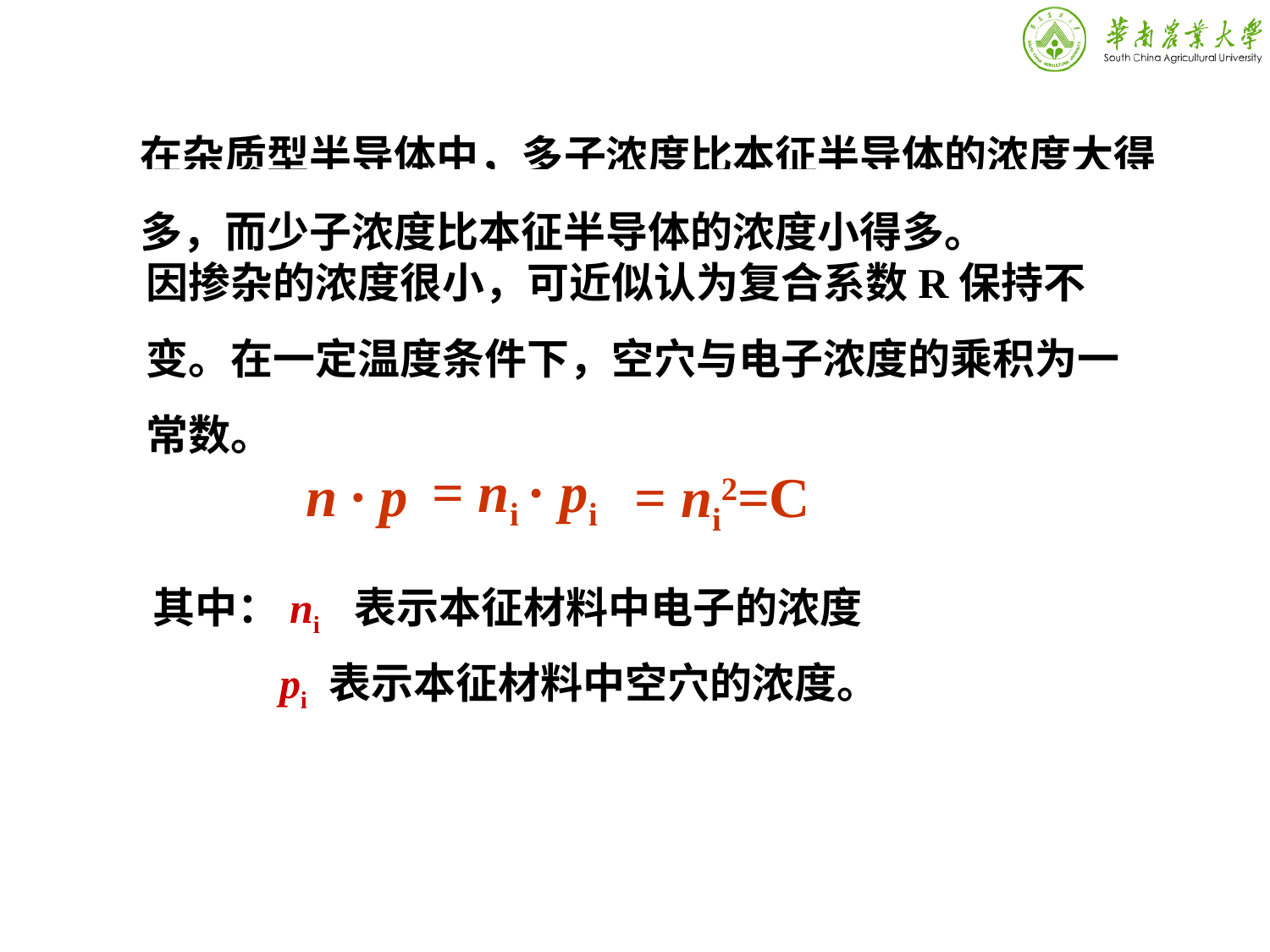

在杂质型半导体中，多子浓度比本征半导体的浓度大得多，而少子浓度比本征半导体的浓度小得多。

因掺杂的浓度很小，可近似认为复合系数R保持不变。在一定温度条件下，空穴与电子浓度的乘积为一常数。
n · p
= ni · pi
= ni2=C
其中：ni    表示本征材料中电子的浓度
            pi 表示本征材料中空穴的浓度。